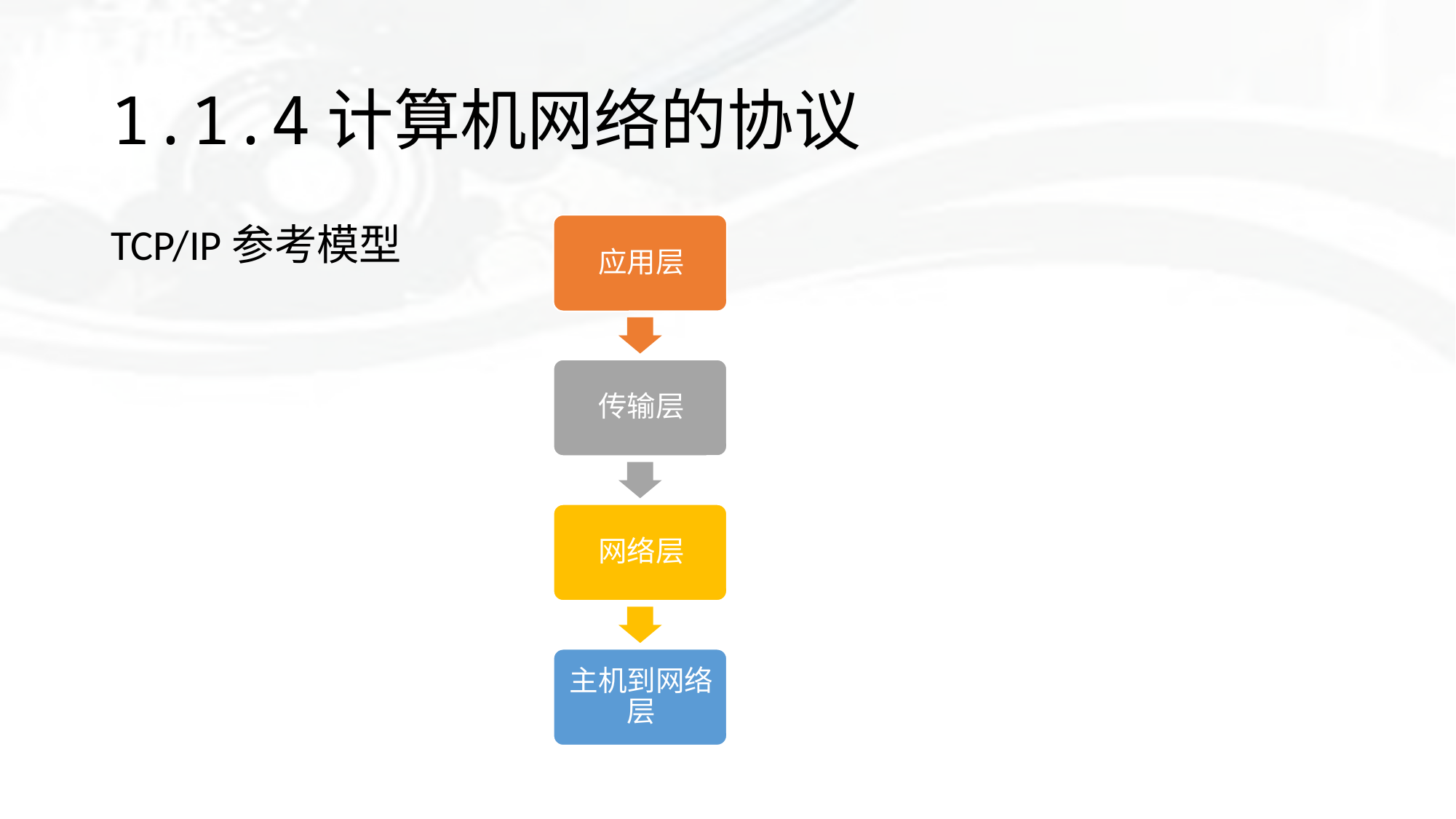

# 1.1.4计算机网络的协议
应用层

传输层

网络层

主机到网络层
TCP/IP参考模型